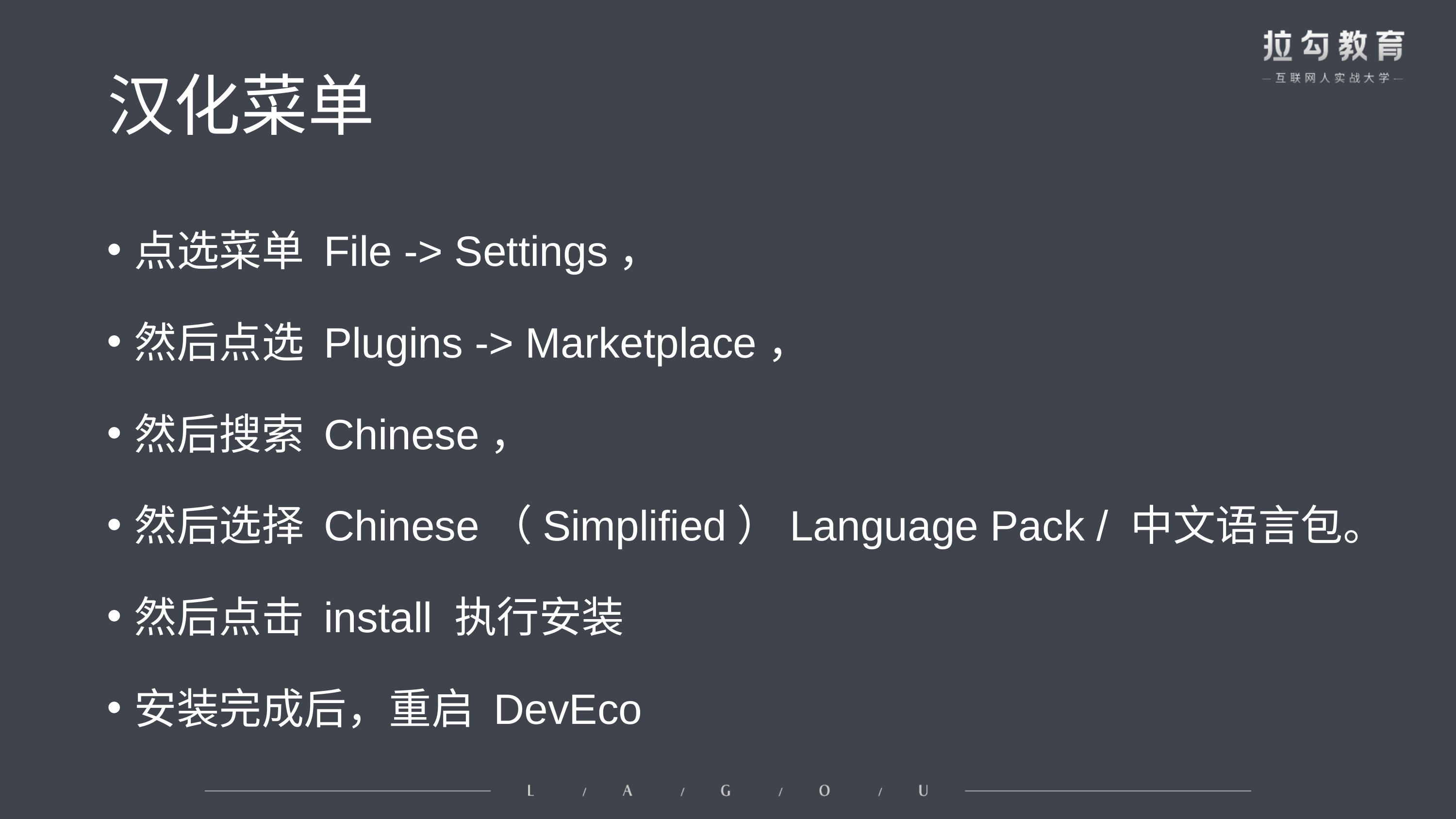

# 汉化菜单
点选菜单 File -> Settings，
然后点选 Plugins -> Marketplace，
然后搜索 Chinese，
然后选择 Chinese（Simplified）Language Pack / 中文语言包。
然后点击 install 执行安装
安装完成后，重启 DevEco